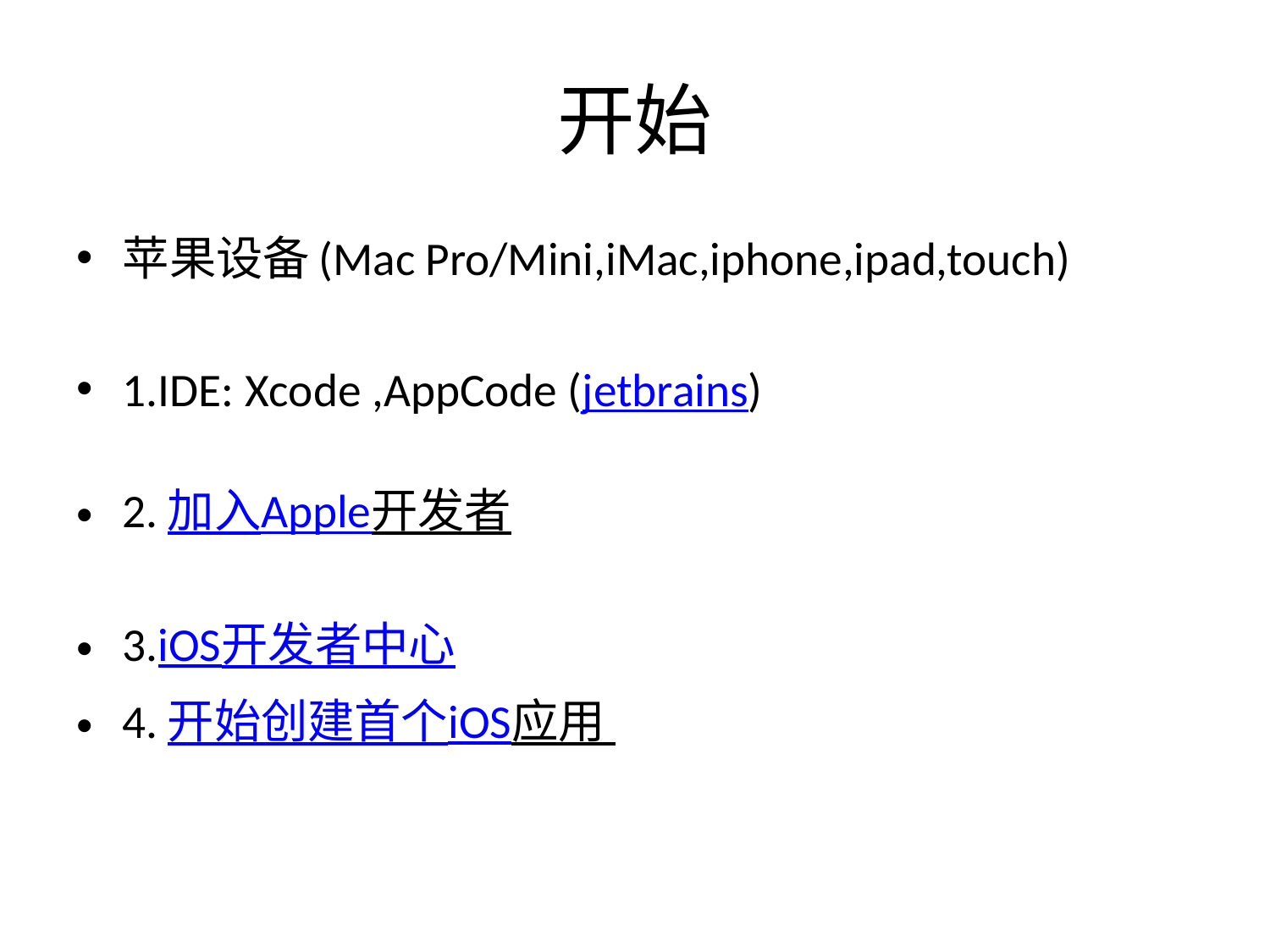

# 开始
苹果设备(Mac Pro/Mini,iMac,iphone,ipad,touch)

1.IDE: Xcode ,AppCode (jetbrains)
2.加入Apple开发者
3.iOS开发者中心
4.开始创建首个iOS应用